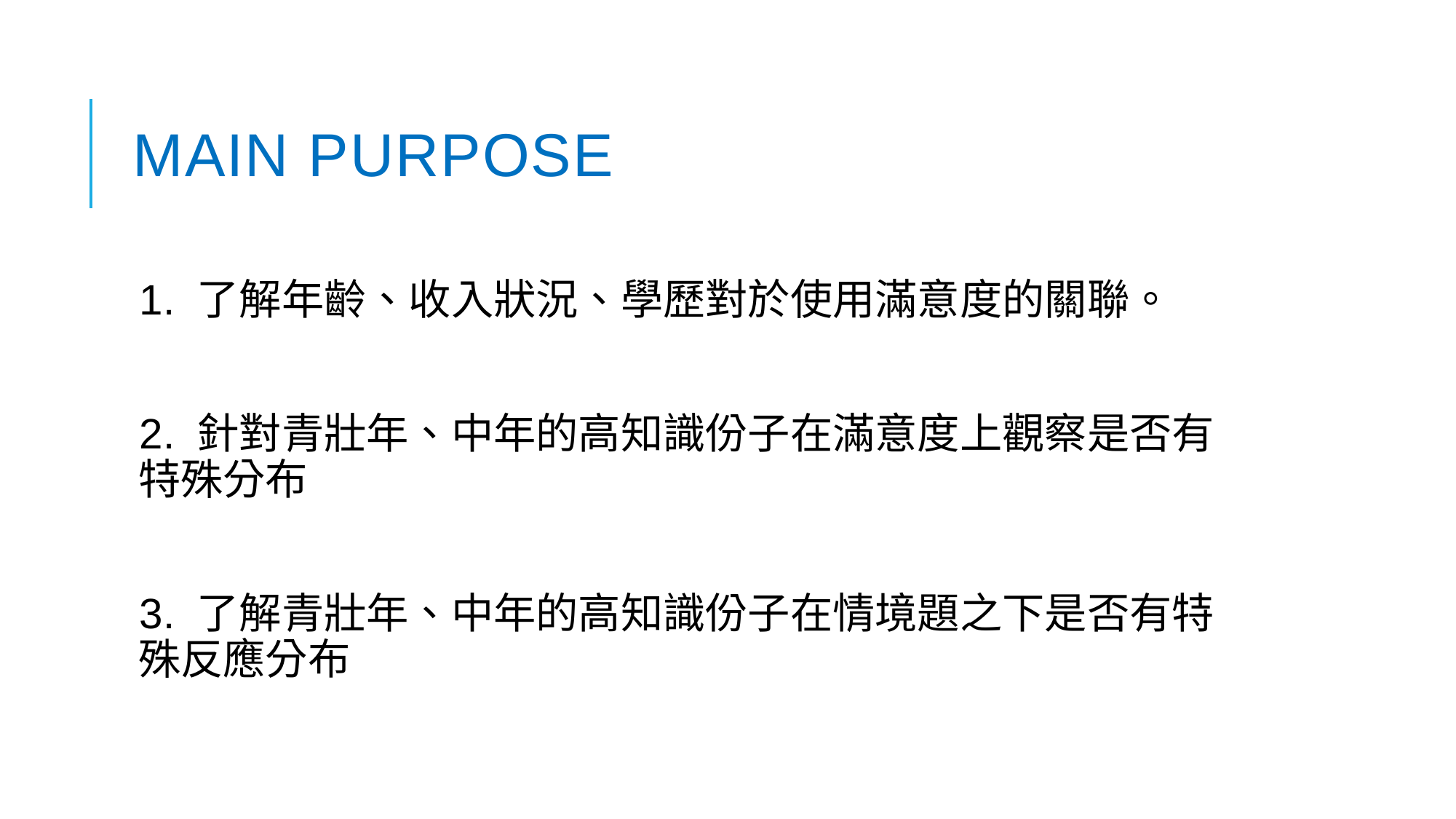

# Main purpose
1. 了解年齡、收入狀況、學歷對於使用滿意度的關聯。

2. 針對青壯年、中年的高知識份子在滿意度上觀察是否有特殊分布

3. 了解青壯年、中年的高知識份子在情境題之下是否有特殊反應分布